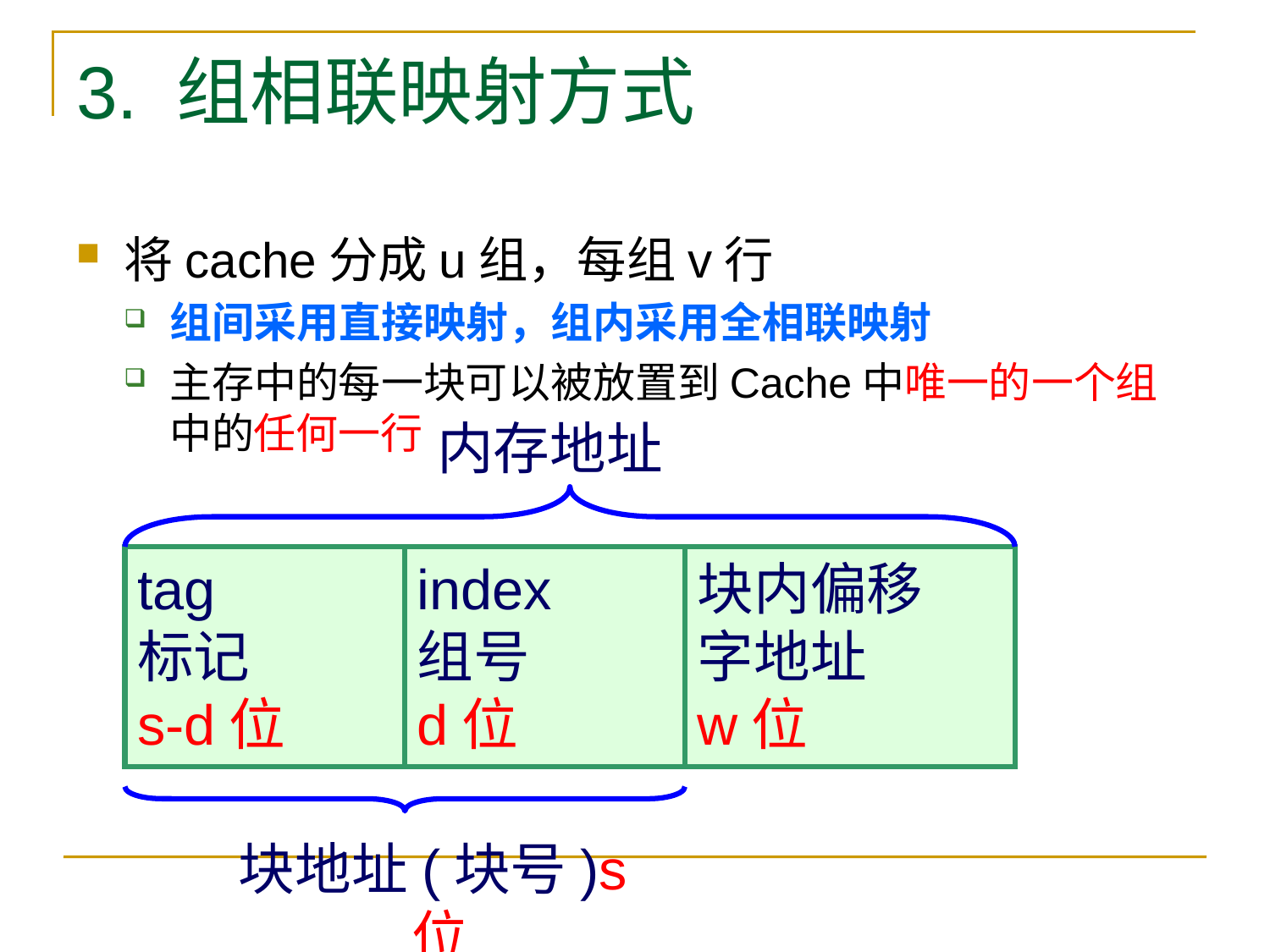

# 3. 组相联映射方式
将cache分成u组，每组v行
组间采用直接映射，组内采用全相联映射
主存中的每一块可以被放置到Cache中唯一的一个组中的任何一行

内存地址

tag
标记
s-d位
index
组号
d位
块内偏移
字地址
w位
块地址(块号)s位
32